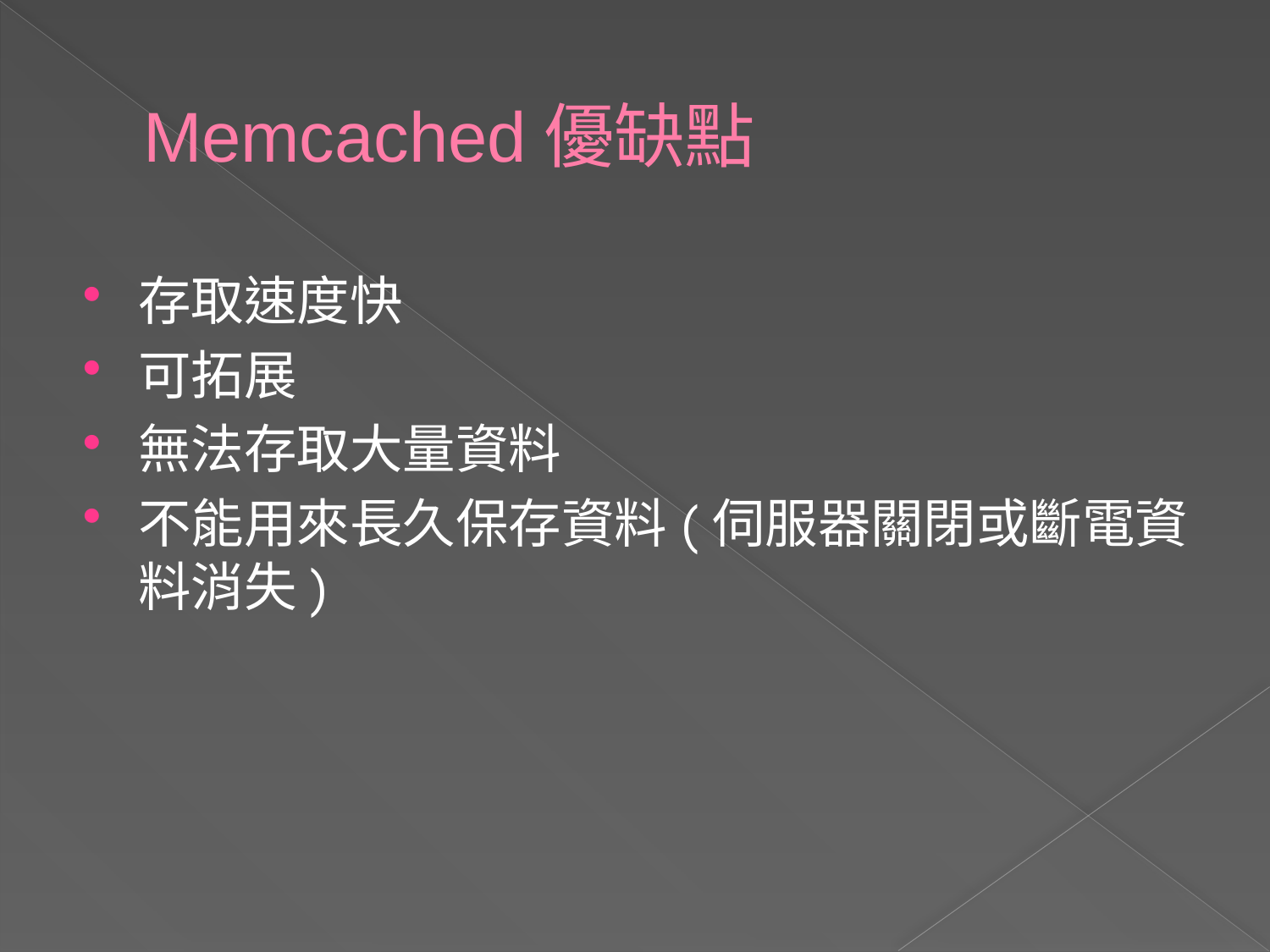

# Memcached優缺點
存取速度快
可拓展
無法存取大量資料
不能用來長久保存資料(伺服器關閉或斷電資料消失)